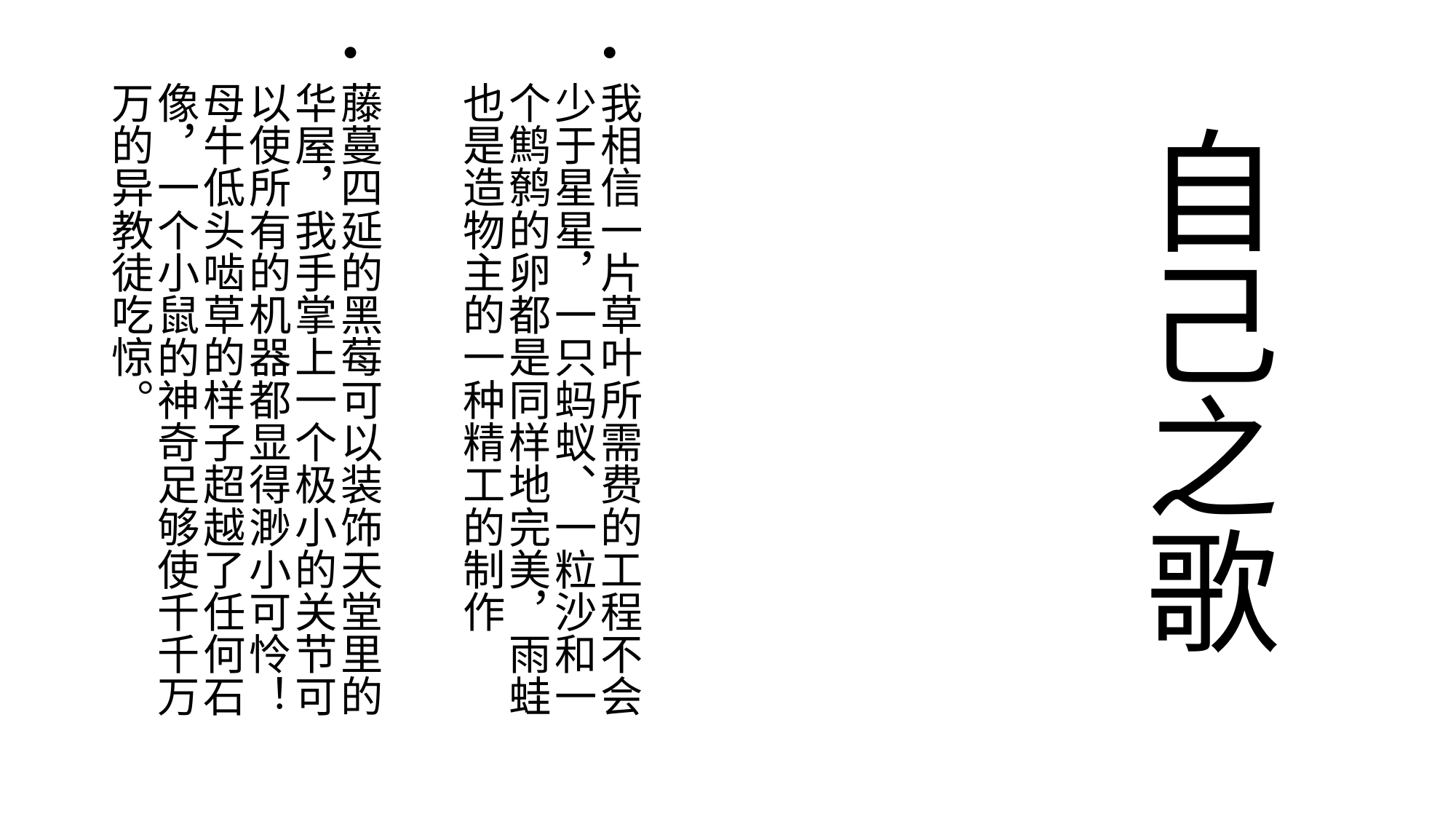

我相信一片草叶所需费的工程不会少于星星，一只蚂蚁、一粒沙和一个鹪鹩的卵都是同样地完美，雨蛙也是造物主的一种精工的制作

藤蔓四延的黑莓可以装饰天堂里的华屋，我手掌上一个极小的关节可以使所有的机器都显得渺小可怜！母牛低头啮草的样子超越了任何石像，一个小鼠的神奇足够使千千万万的异教徒吃惊。
# 自己之歌